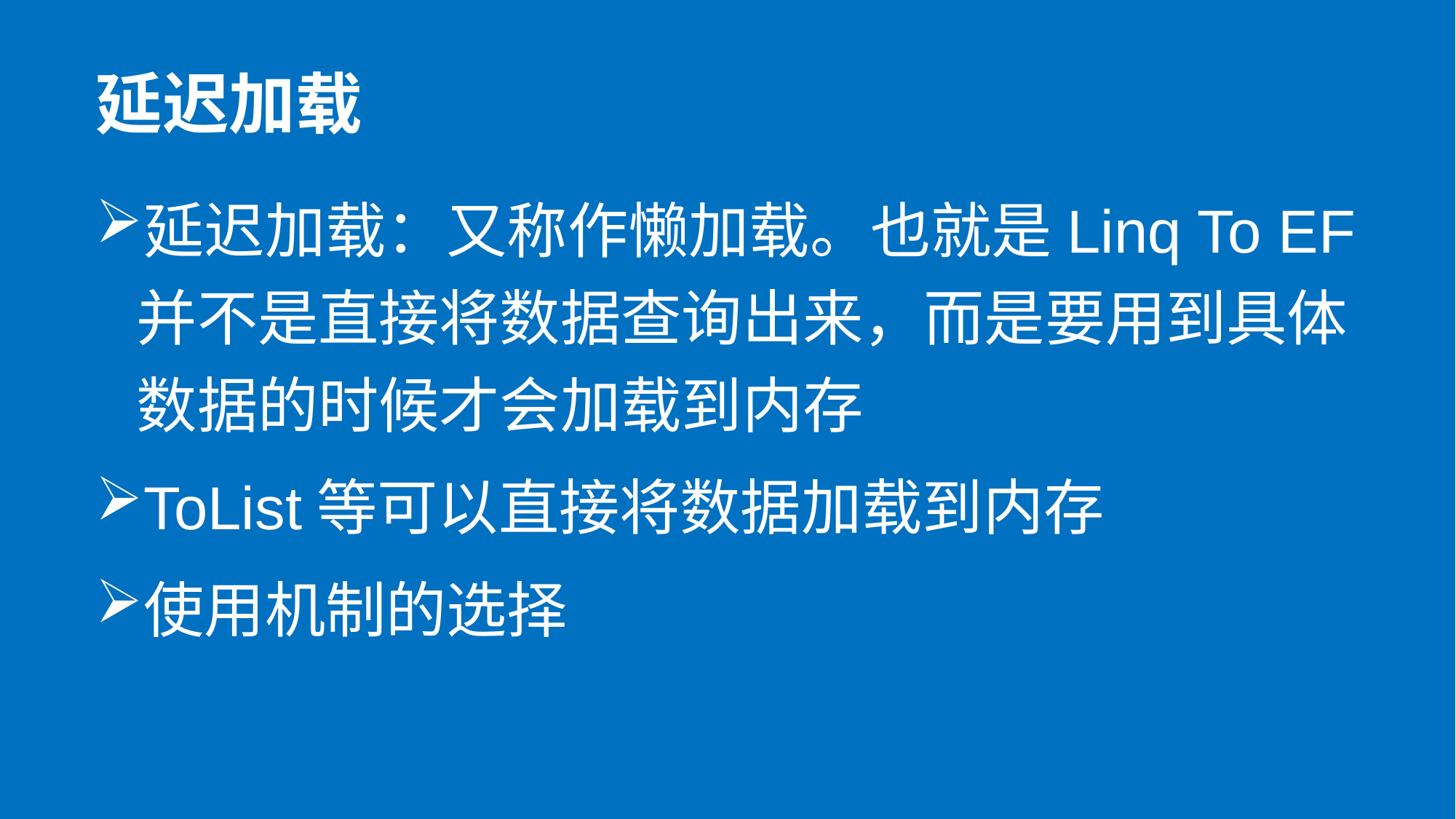

# 延迟加载
延迟加载：又称作懒加载。也就是Linq To EF并不是直接将数据查询出来，而是要用到具体数据的时候才会加载到内存
ToList等可以直接将数据加载到内存
使用机制的选择